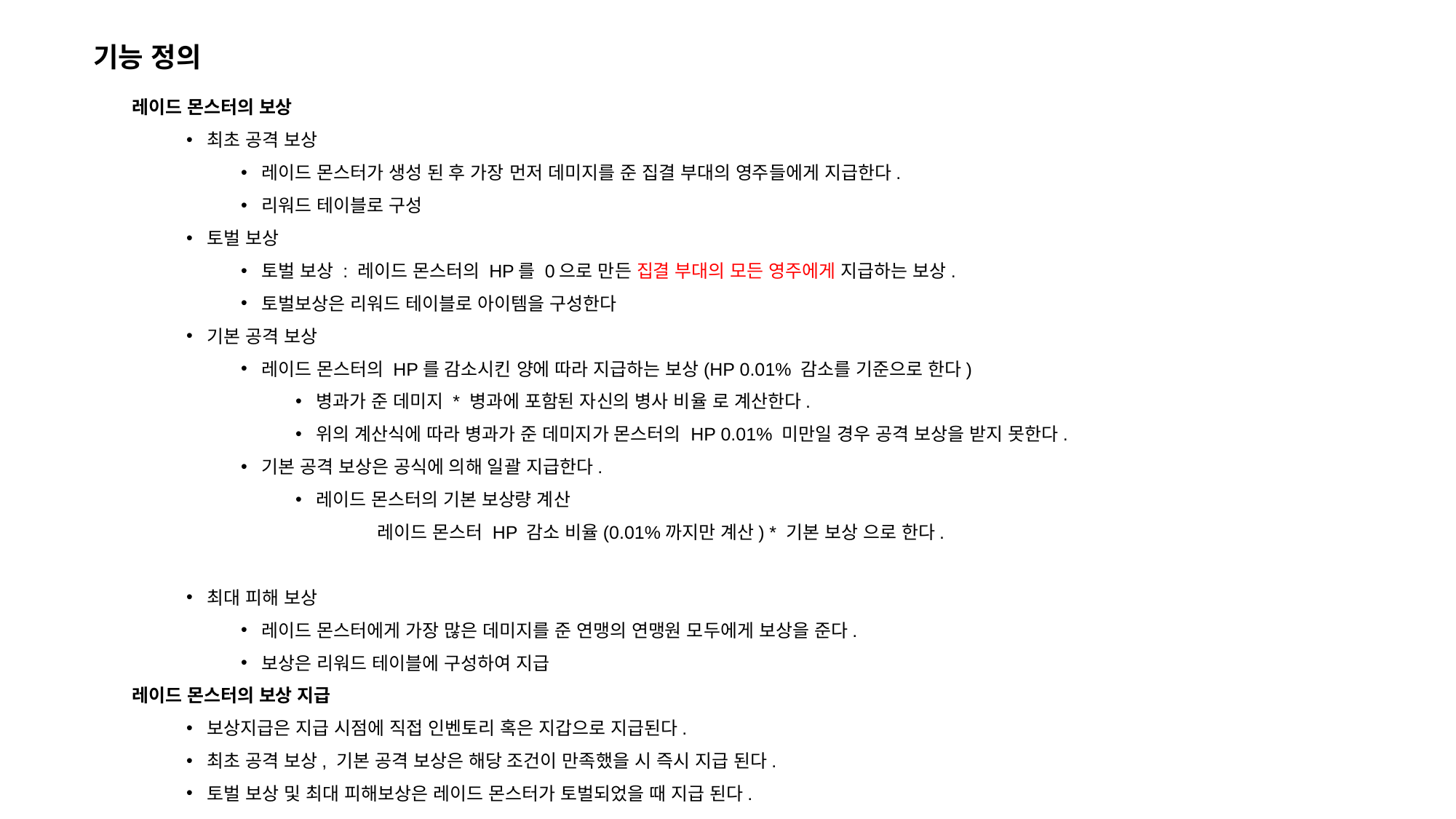

기능 정의
레이드 몬스터의 보상
최초 공격 보상
레이드 몬스터가 생성 된 후 가장 먼저 데미지를 준 집결 부대의 영주들에게 지급한다.
리워드 테이블로 구성
토벌 보상
토벌 보상 : 레이드 몬스터의 HP를 0으로 만든 집결 부대의 모든 영주에게 지급하는 보상.
토벌보상은 리워드 테이블로 아이템을 구성한다
기본 공격 보상
레이드 몬스터의 HP를 감소시킨 양에 따라 지급하는 보상(HP 0.01% 감소를 기준으로 한다)
병과가 준 데미지 * 병과에 포함된 자신의 병사 비율 로 계산한다.
위의 계산식에 따라 병과가 준 데미지가 몬스터의 HP 0.01% 미만일 경우 공격 보상을 받지 못한다.
기본 공격 보상은 공식에 의해 일괄 지급한다.
레이드 몬스터의 기본 보상량 계산
레이드 몬스터 HP 감소 비율(0.01%까지만 계산) * 기본 보상 으로 한다.

최대 피해 보상
레이드 몬스터에게 가장 많은 데미지를 준 연맹의 연맹원 모두에게 보상을 준다.
보상은 리워드 테이블에 구성하여 지급
레이드 몬스터의 보상 지급
보상지급은 지급 시점에 직접 인벤토리 혹은 지갑으로 지급된다.
최초 공격 보상, 기본 공격 보상은 해당 조건이 만족했을 시 즉시 지급 된다.
토벌 보상 및 최대 피해보상은 레이드 몬스터가 토벌되었을 때 지급 된다.